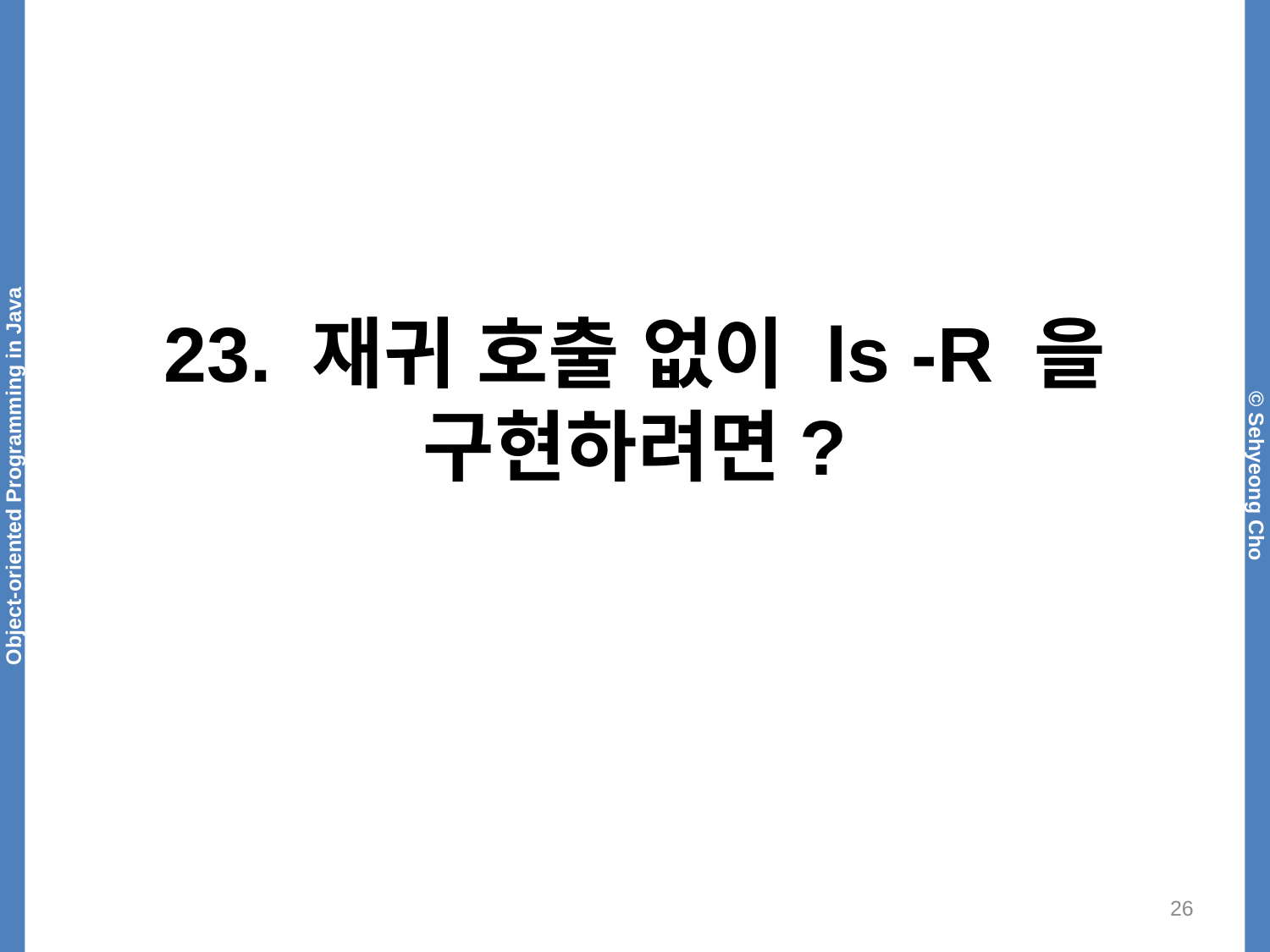

# 23. 재귀 호출 없이 ls -R 을 구현하려면?

26